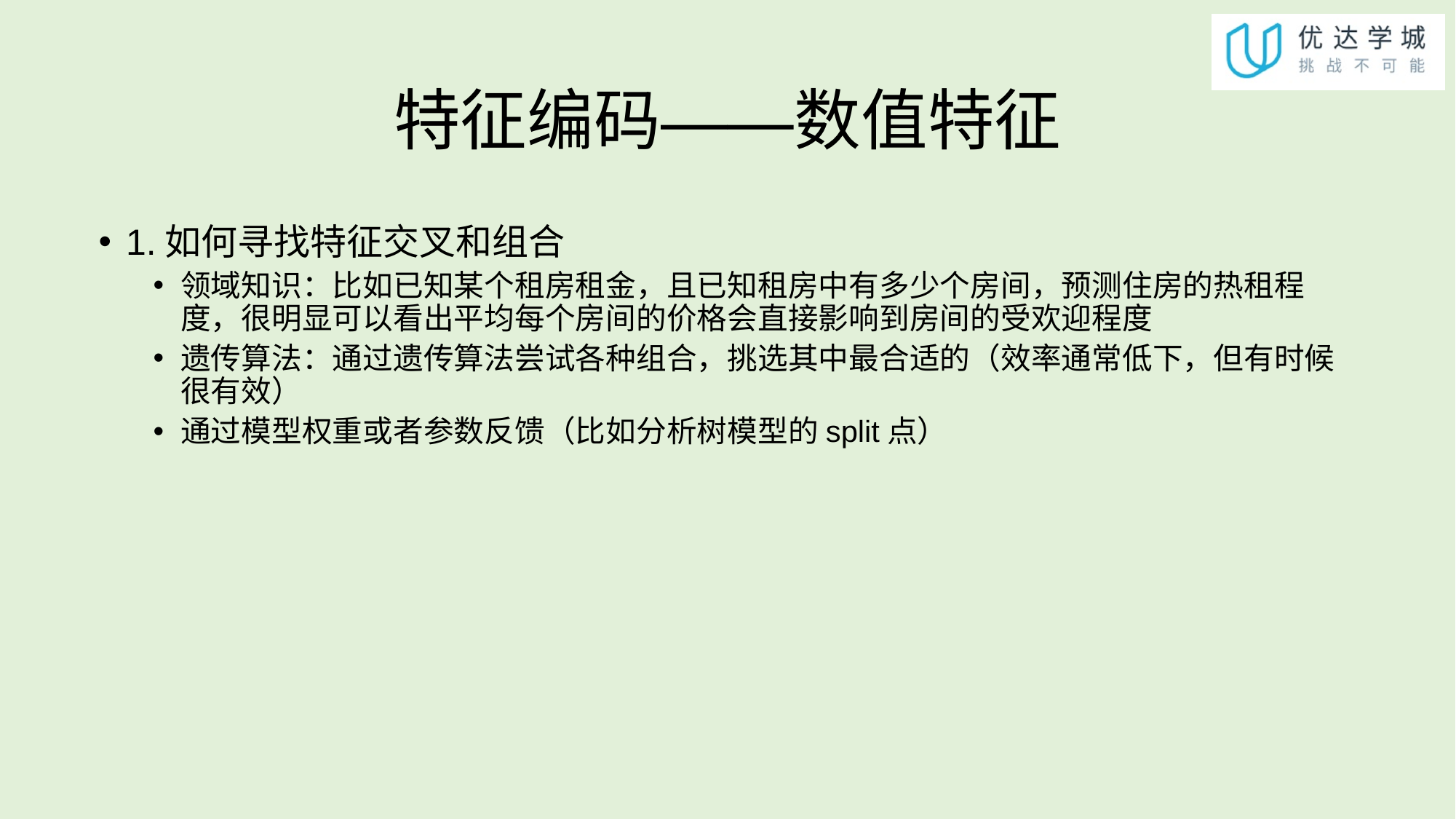

# 特征编码——数值特征
1.如何寻找特征交叉和组合
领域知识：比如已知某个租房租金，且已知租房中有多少个房间，预测住房的热租程度，很明显可以看出平均每个房间的价格会直接影响到房间的受欢迎程度
遗传算法：通过遗传算法尝试各种组合，挑选其中最合适的（效率通常低下，但有时候很有效）
通过模型权重或者参数反馈（比如分析树模型的split点）